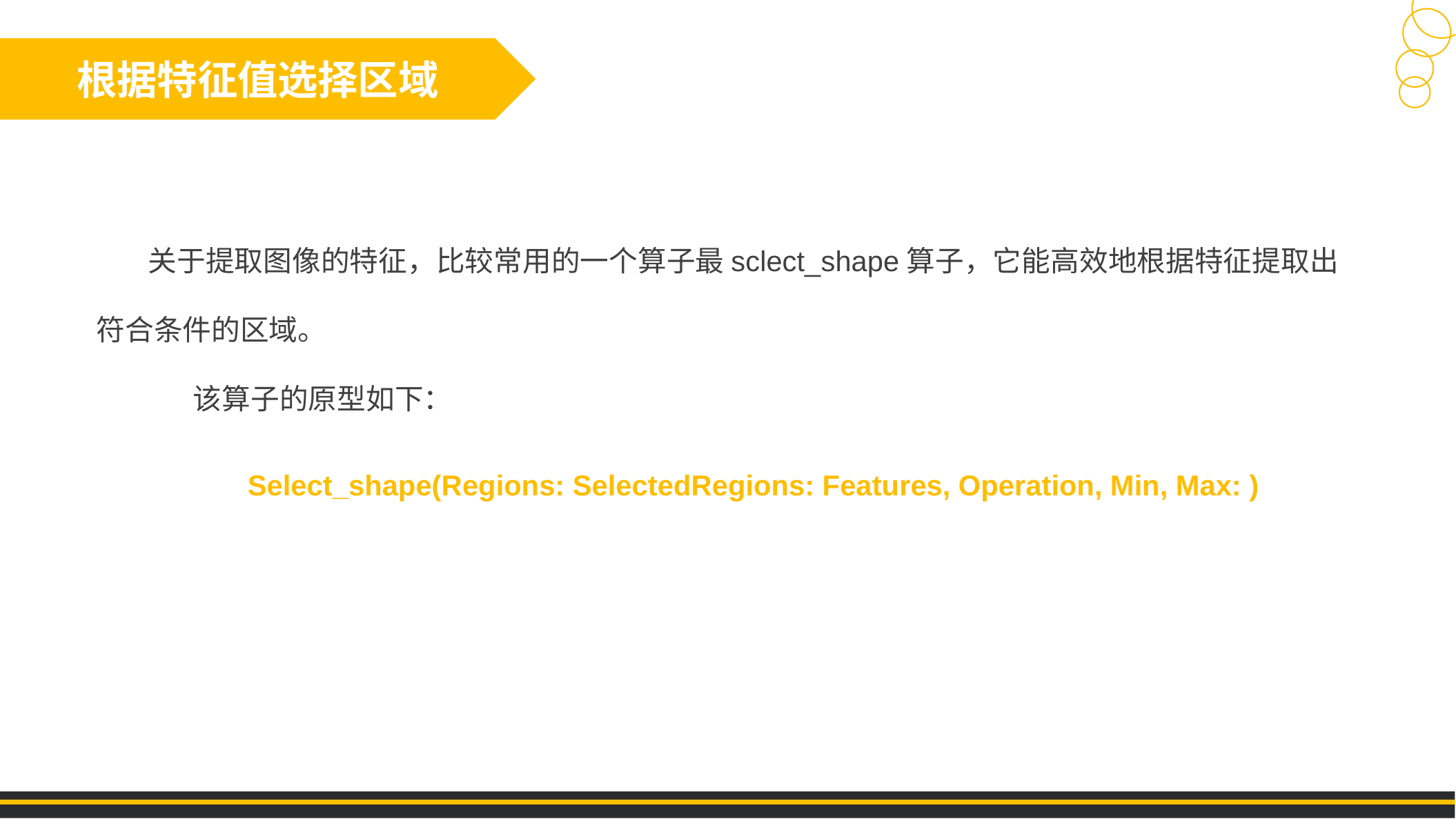

根据特征值选择区域
关于提取图像的特征，比较常用的一个算子最sclect_shape算子，它能高效地根据特征提取出符合条件的区域。
      该算子的原型如下：
Select_shape(Regions: SelectedRegions: Features, Operation, Min, Max: )